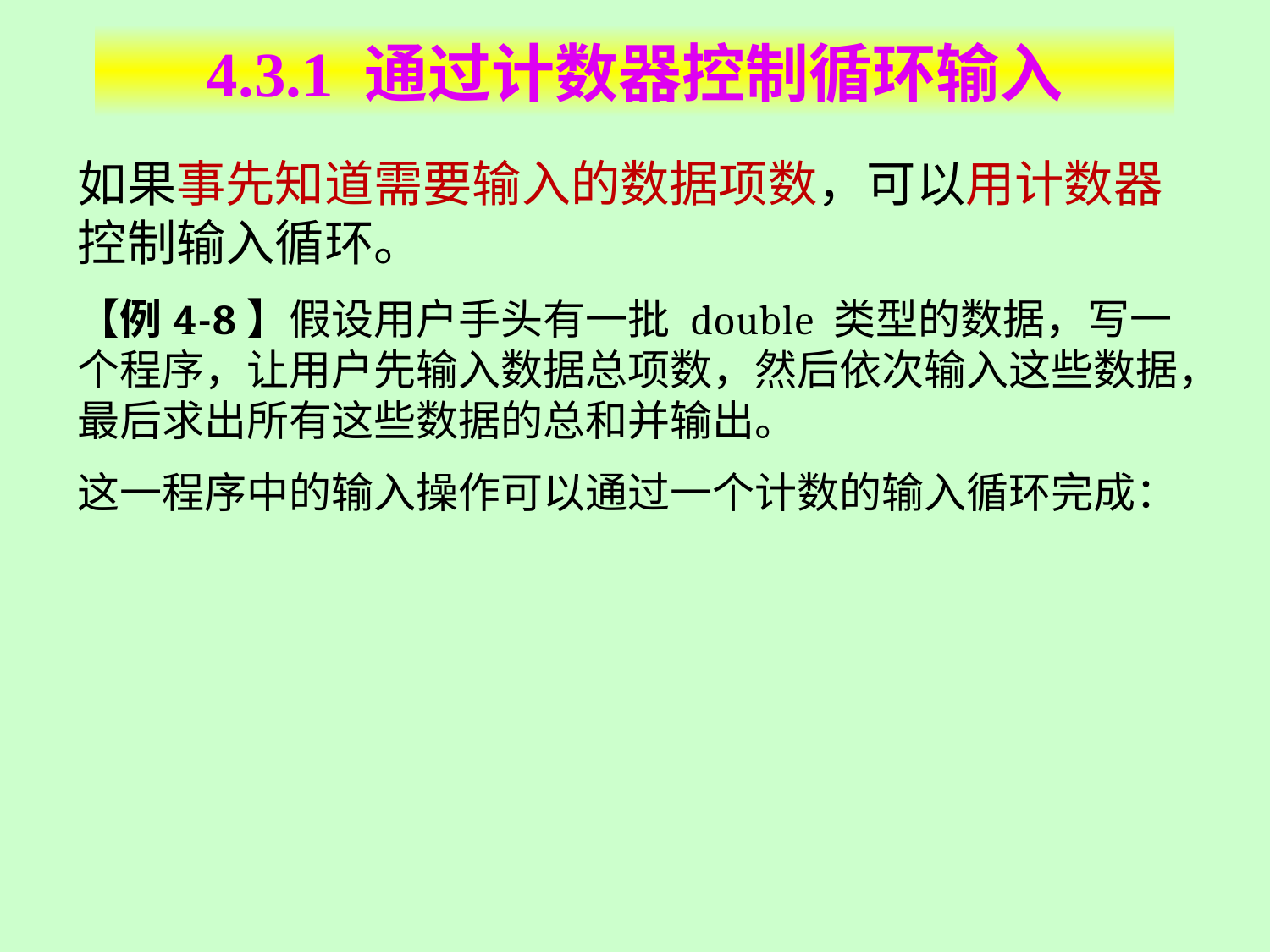

# 4.3.1 通过计数器控制循环输入
如果事先知道需要输入的数据项数，可以用计数器控制输入循环。
【例4-8】假设用户手头有一批 double 类型的数据，写一个程序，让用户先输入数据总项数，然后依次输入这些数据，最后求出所有这些数据的总和并输出。
这一程序中的输入操作可以通过一个计数的输入循环完成：
58